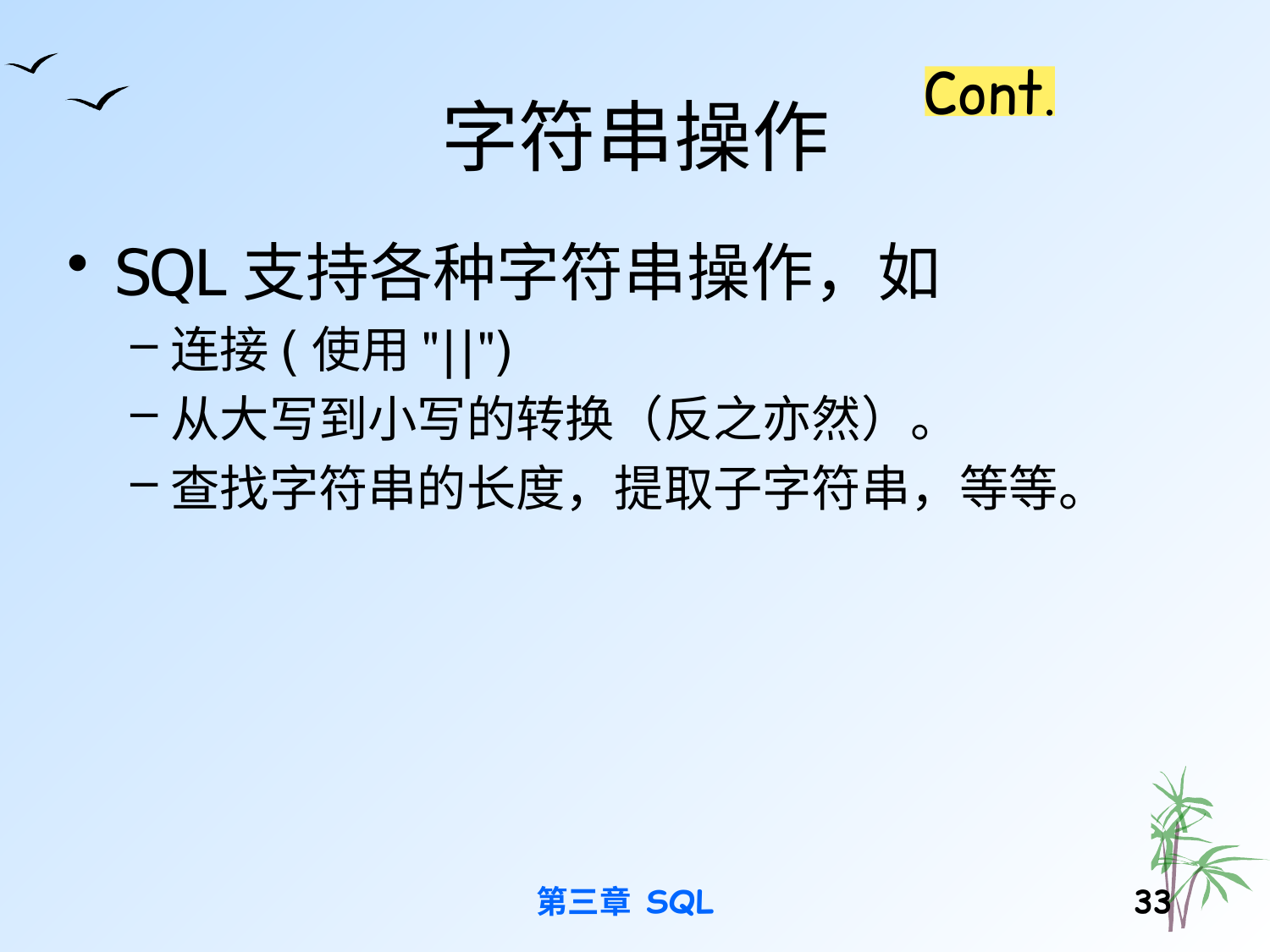

# 字符串操作
Cont.
SQL支持各种字符串操作，如
连接(使用"||")
从大写到小写的转换（反之亦然）。
查找字符串的长度，提取子字符串，等等。

第三章 SQL
33